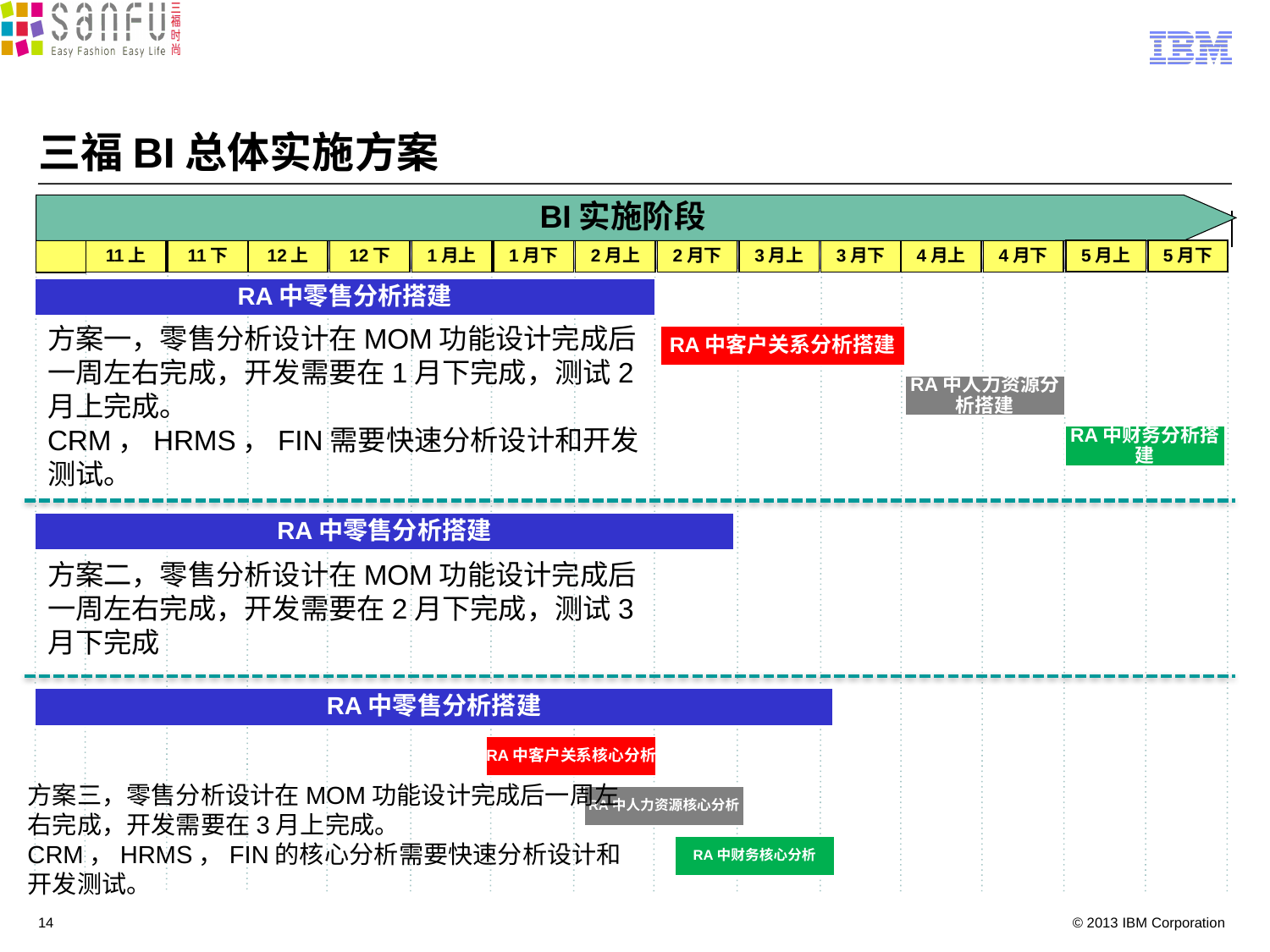

# 三福BI总体实施方案
BI实施阶段
5月上
5月下

11上
11下
12上
12下
1月上
1月下
2月上
2月下
3月上
3月下
4月上
4月下
RA中零售分析搭建
方案一，零售分析设计在MOM功能设计完成后一周左右完成，开发需要在1月下完成，测试2月上完成。
CRM，HRMS，FIN需要快速分析设计和开发测试。
RA中客户关系分析搭建
RA中人力资源分析搭建
RA中财务分析搭建
RA中零售分析搭建
方案二，零售分析设计在MOM功能设计完成后一周左右完成，开发需要在2月下完成，测试3月下完成
RA中零售分析搭建
RA中客户关系核心分析
方案三，零售分析设计在MOM功能设计完成后一周左右完成，开发需要在3月上完成。
CRM，HRMS，FIN的核心分析需要快速分析设计和开发测试。
RA中人力资源核心分析
RA中财务核心分析
14